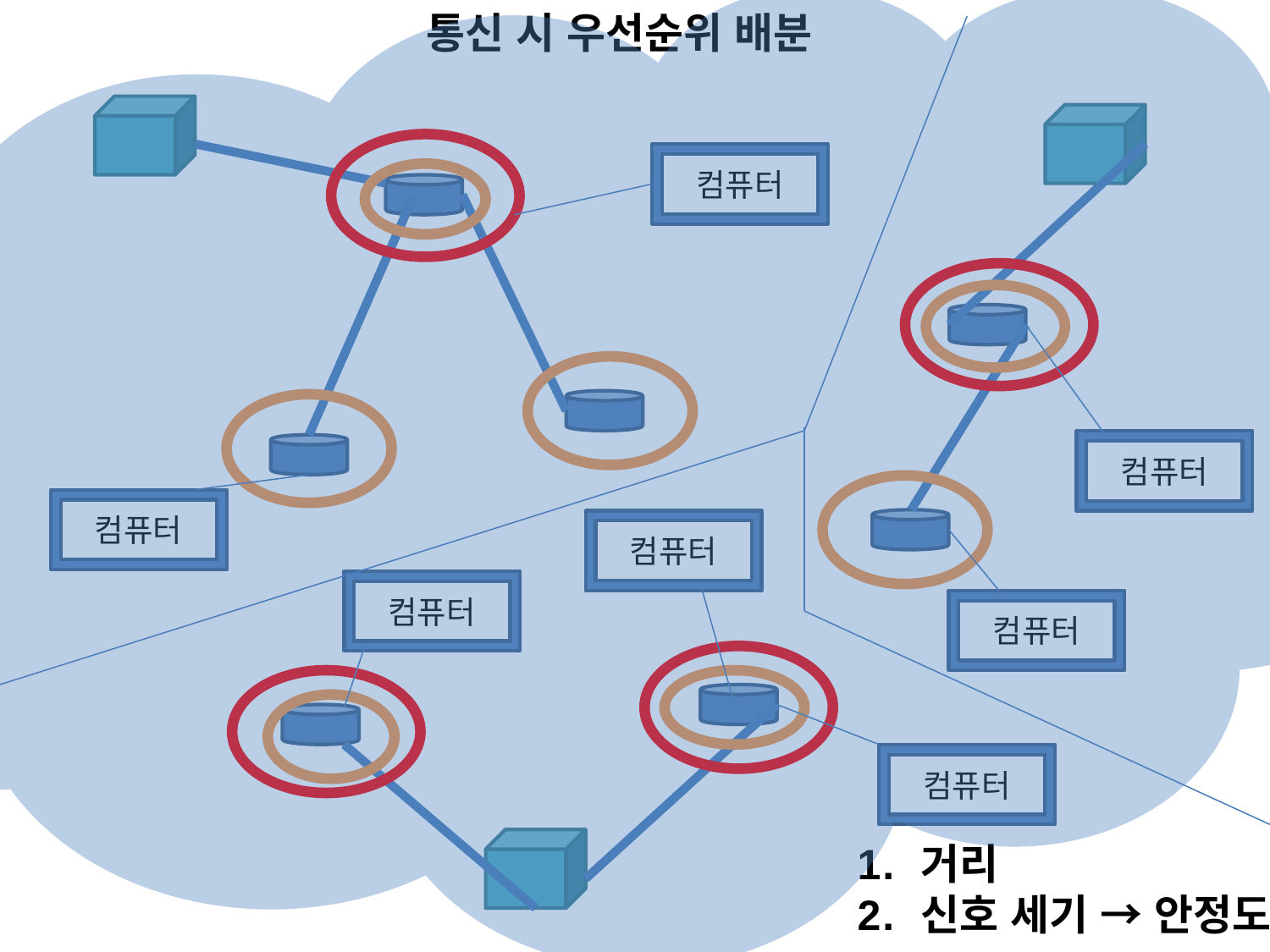

통신 시 우선순위 배분

컴퓨터

컴퓨터

컴퓨터

컴퓨터
컴퓨터
컴퓨터

컴퓨터

거리
신호 세기 → 안정도